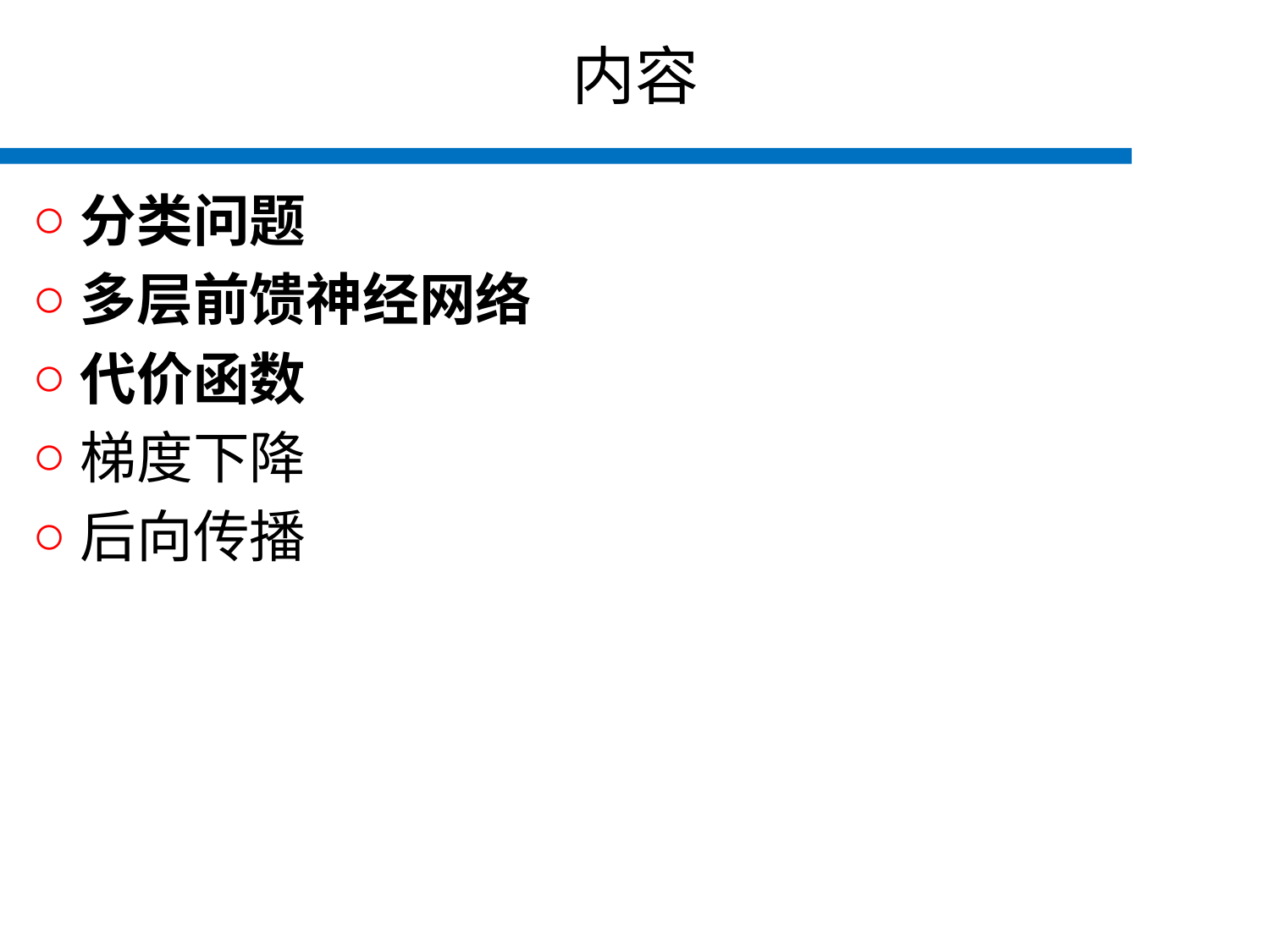

# 内容
分类问题
多层前馈神经网络
代价函数
梯度下降
后向传播